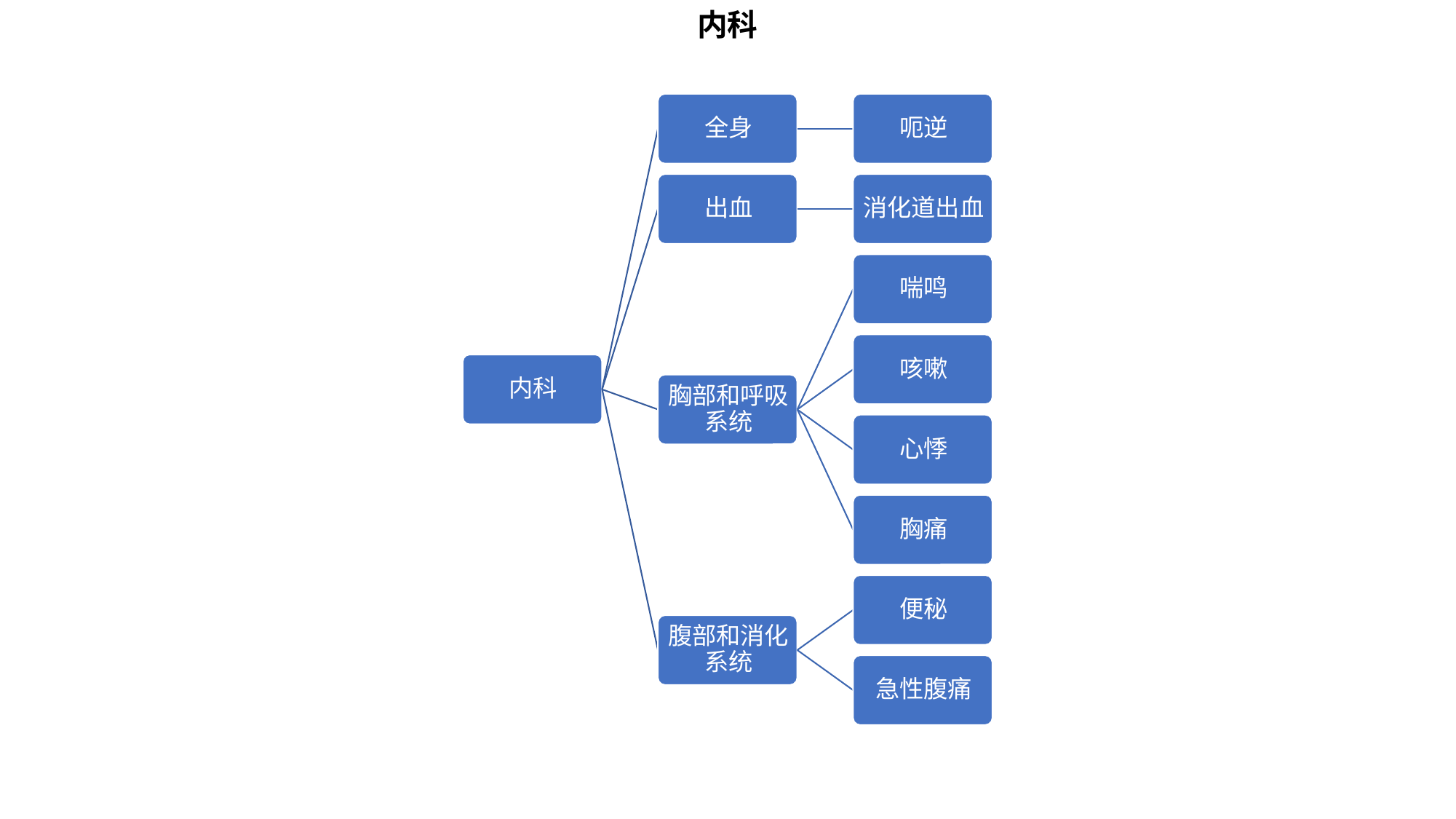

内科
内科

全身

呃逆

出血

消化道出血

胸部和呼吸系统

喘鸣

咳嗽

心悸

胸痛

腹部和消化系统

便秘

急性腹痛